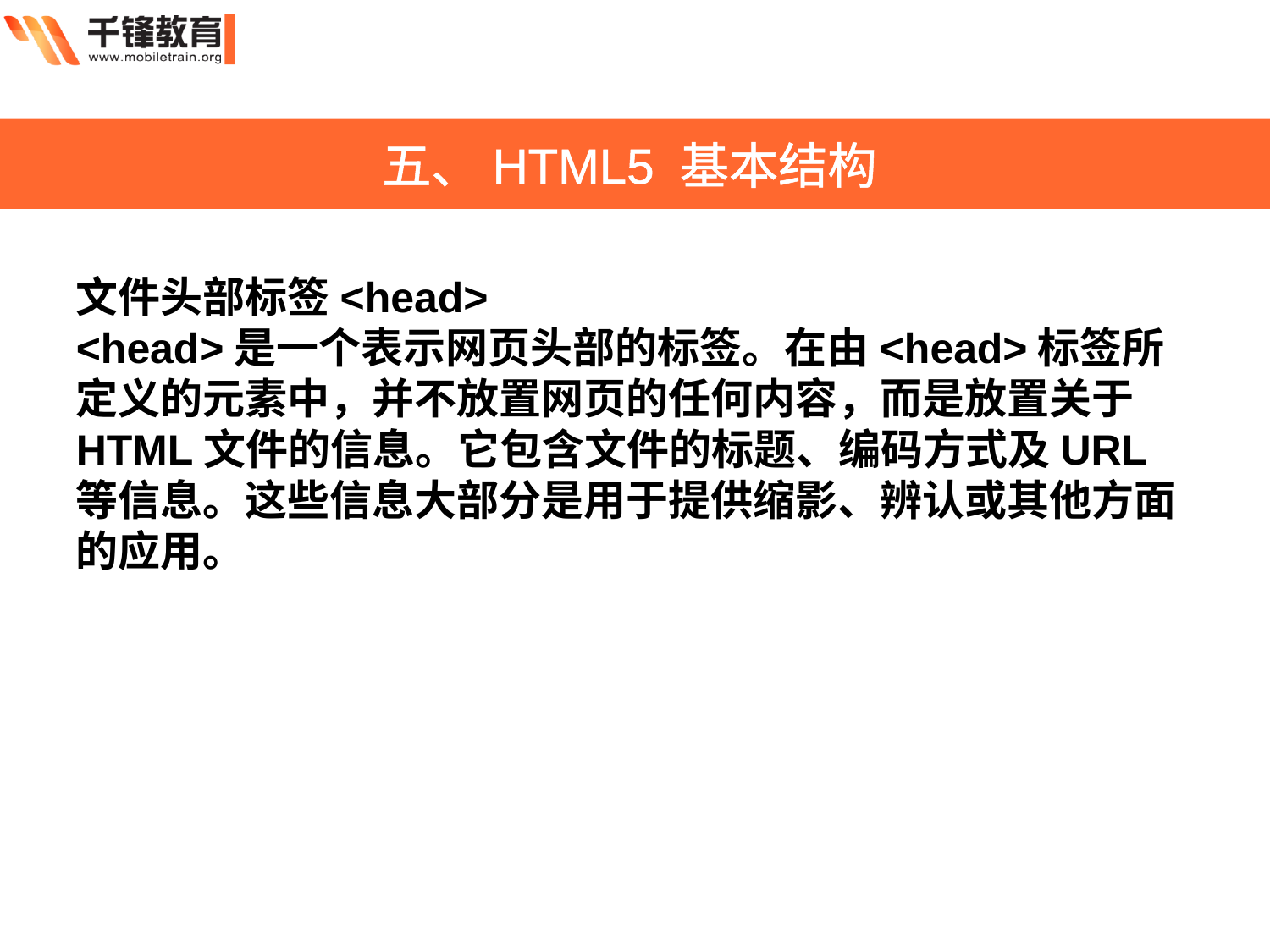

五、HTML5 基本结构
文件头部标签<head>
<head>是一个表示网页头部的标签。在由<head>标签所定义的元素中，并不放置网页的任何内容，而是放置关于HTML文件的信息。它包含文件的标题、编码方式及URL等信息。这些信息大部分是用于提供缩影、辨认或其他方面的应用。